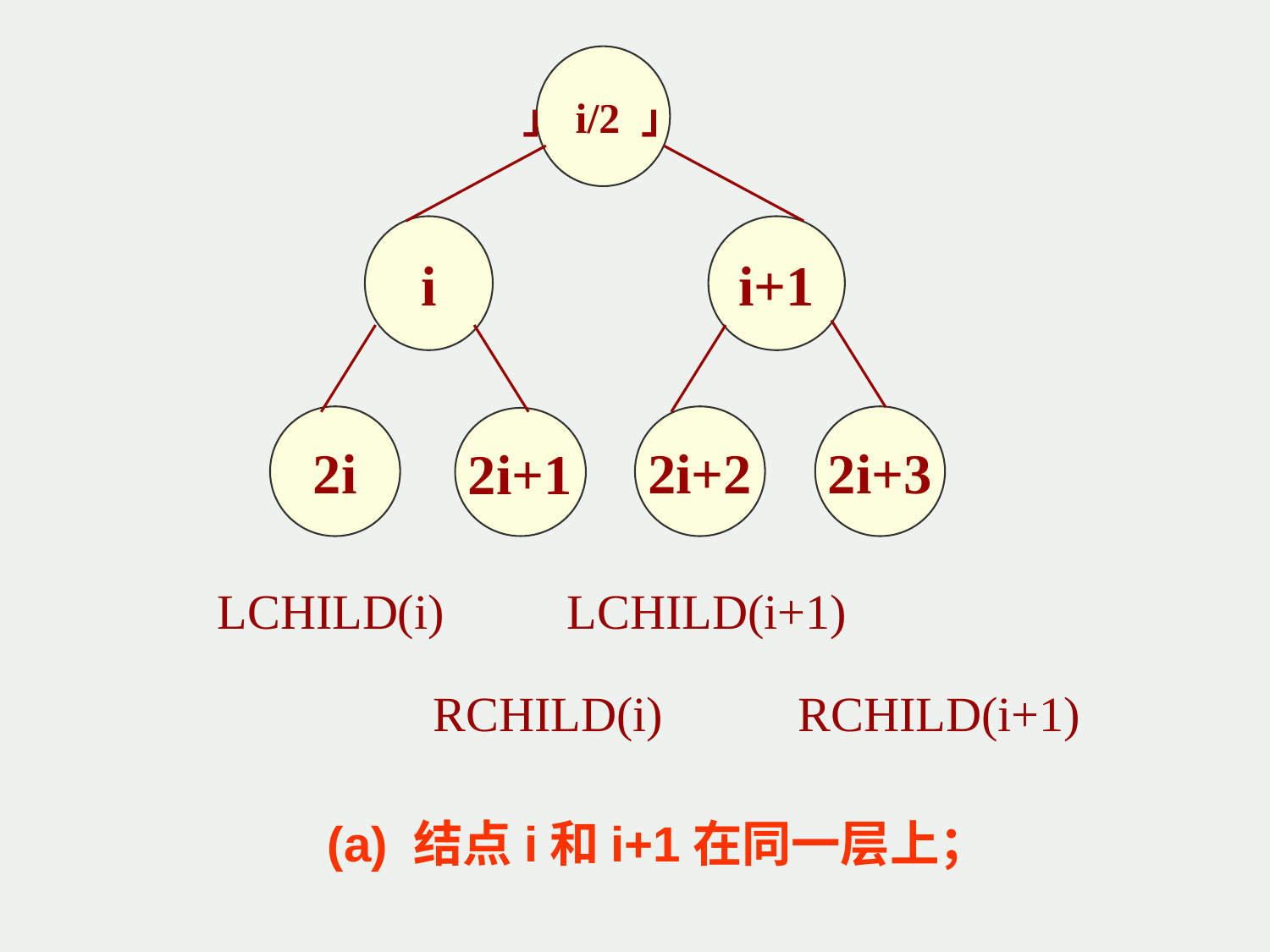

」i/2 」

i
i+1

2i
2i+2
2i+3
2i+1
LCHILD(i)          LCHILD(i+1)
RCHILD(i)           RCHILD(i+1)
(a) 结点i和i+1在同一层上；